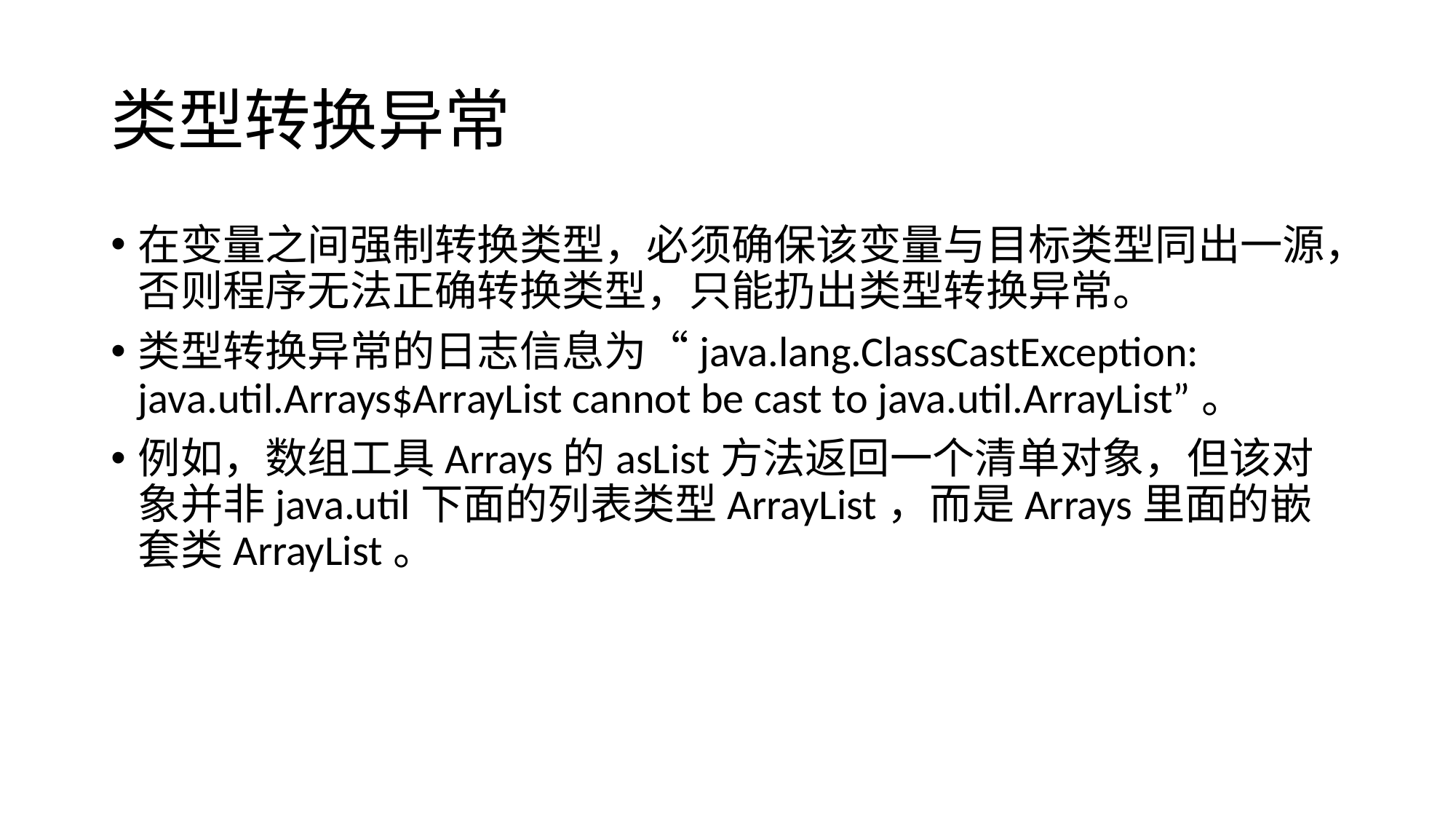

# 类型转换异常
在变量之间强制转换类型，必须确保该变量与目标类型同出一源，否则程序无法正确转换类型，只能扔出类型转换异常。
类型转换异常的日志信息为“java.lang.ClassCastException: java.util.Arrays$ArrayList cannot be cast to java.util.ArrayList”。
例如，数组工具Arrays的asList方法返回一个清单对象，但该对象并非java.util下面的列表类型ArrayList，而是Arrays里面的嵌套类ArrayList。